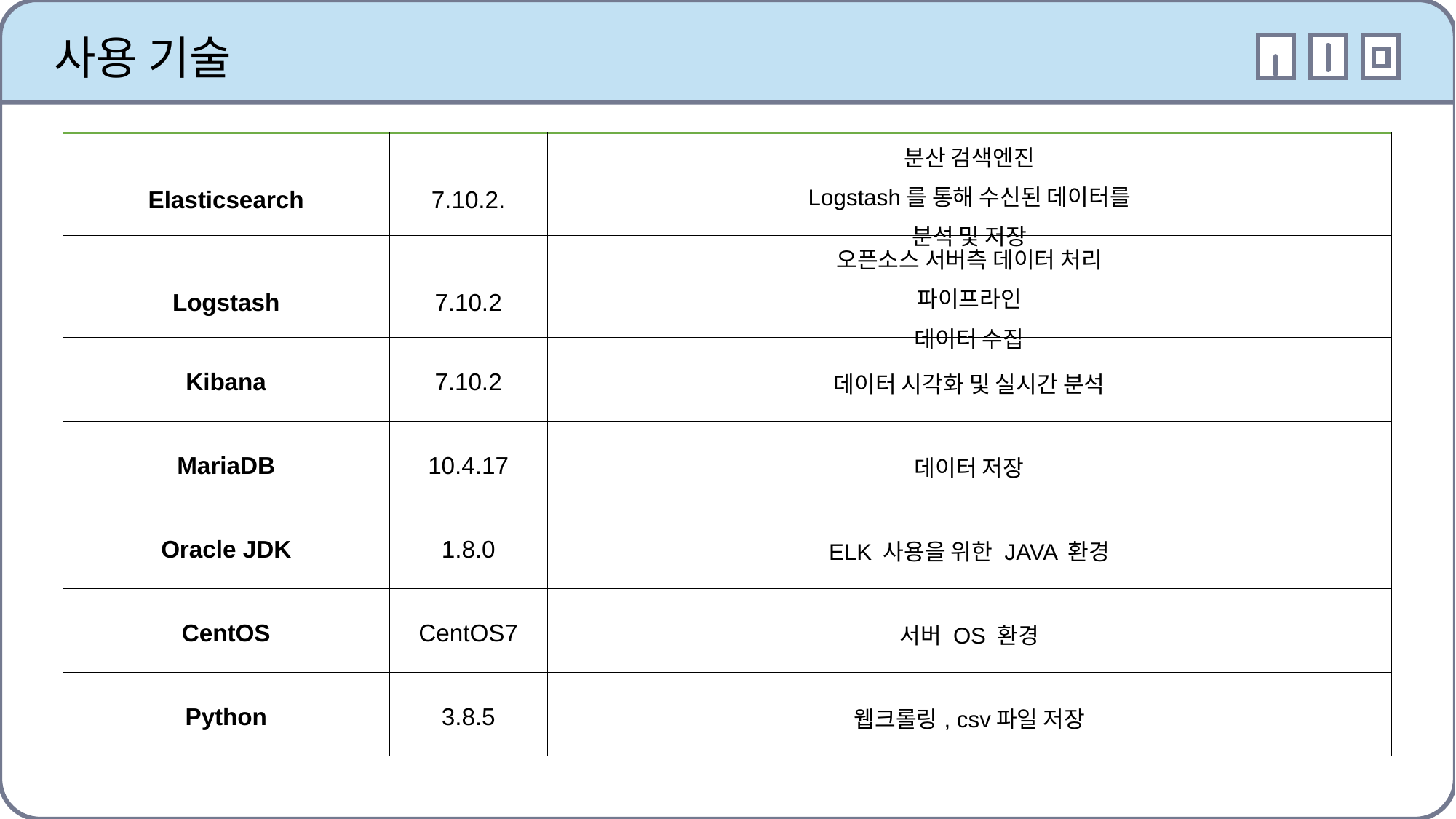

사용 기술
오늘 사용한 색상은?
| Elasticsearch | 7.10.2. | 분산 검색엔진 Logstash를 통해 수신된 데이터를 분석 및 저장 |
| --- | --- | --- |
| Logstash | 7.10.2 | 오픈소스 서버측 데이터 처리 파이프라인 데이터 수집 |
| Kibana | 7.10.2 | 데이터 시각화 및 실시간 분석 |
| MariaDB | 10.4.17 | 데이터 저장 |
| Oracle JDK | 1.8.0 | ELK 사용을 위한 JAVA 환경 |
| CentOS | CentOS7 | 서버 OS 환경 |
| Python | 3.8.5 | 웹크롤링, csv파일 저장 |